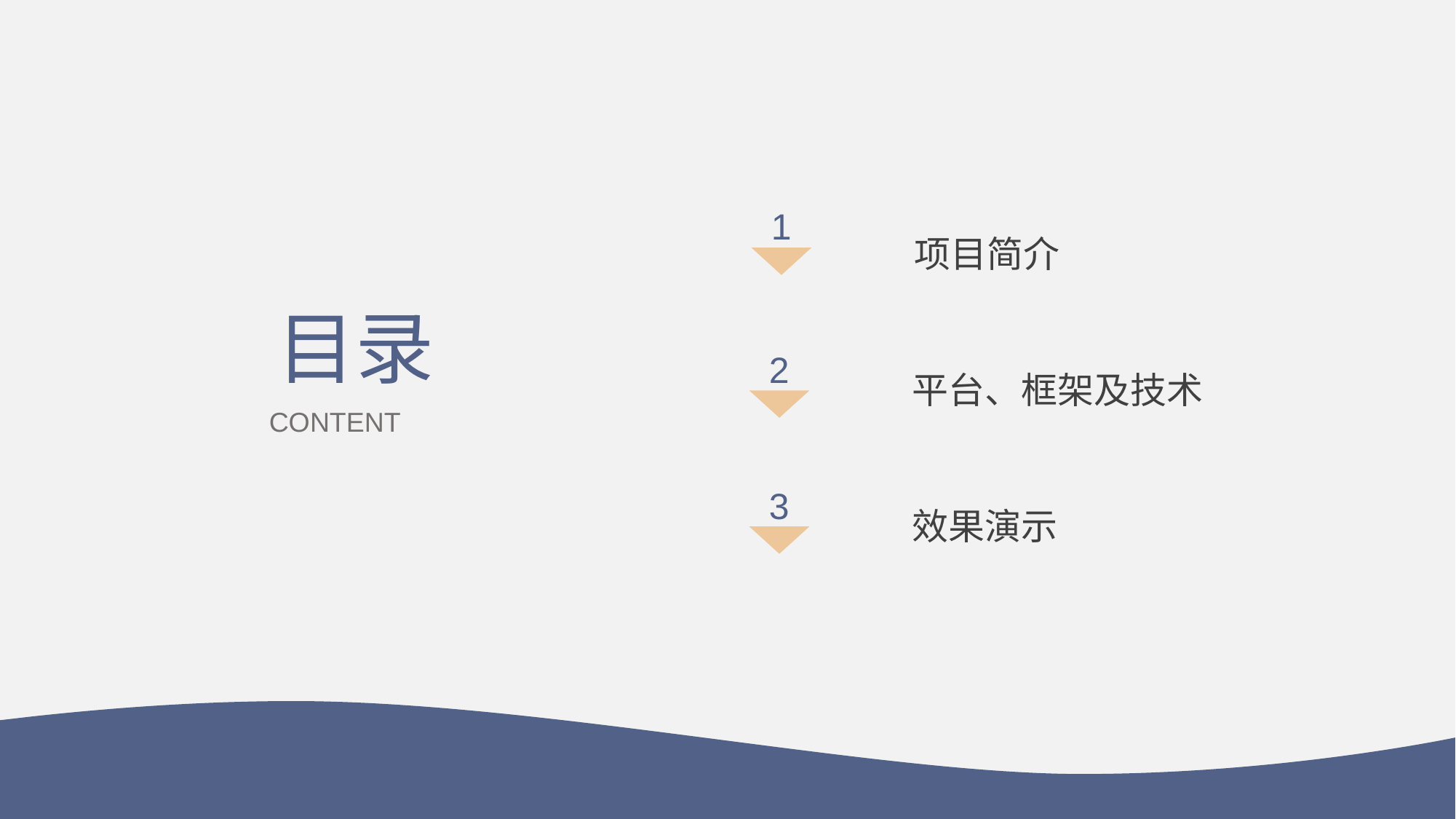

1

项目简介
目录
2

平台、框架及技术
CONTENT
3

效果演示